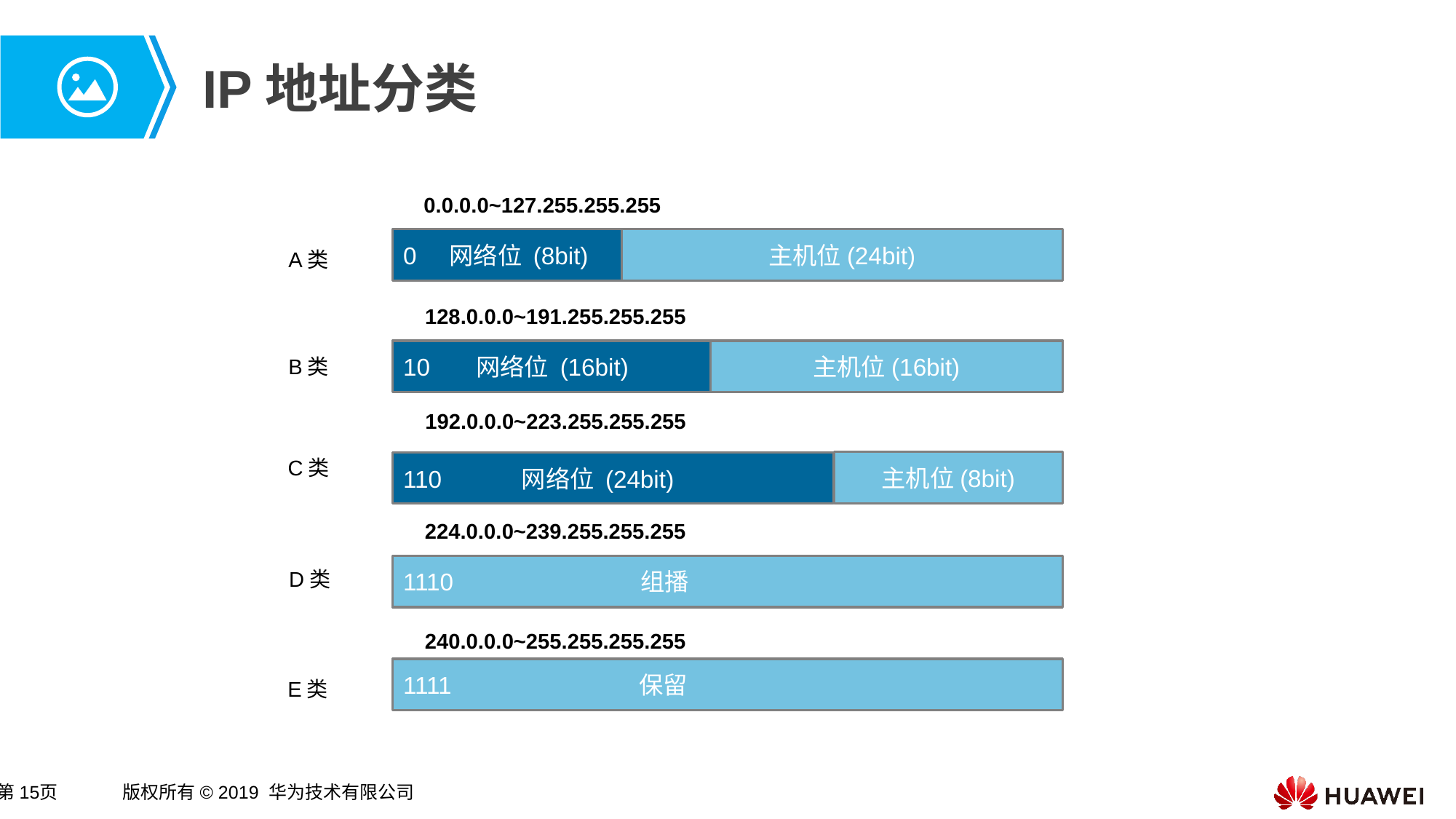

# IP地址分类
0.0.0.0~127.255.255.255
0    网络位 (8bit)
主机位(24bit)
Host (24bit)
A类
128.0.0.0~191.255.255.255
10      网络位 (16bit)
主机位(16bit)
B类
192.0.0.0~223.255.255.255
主机位(8bit)
110           网络位 (24bit)
C类
224.0.0.0~239.255.255.255
1110                           组播
D类
240.0.0.0~255.255.255.255
1111                           保留
E类